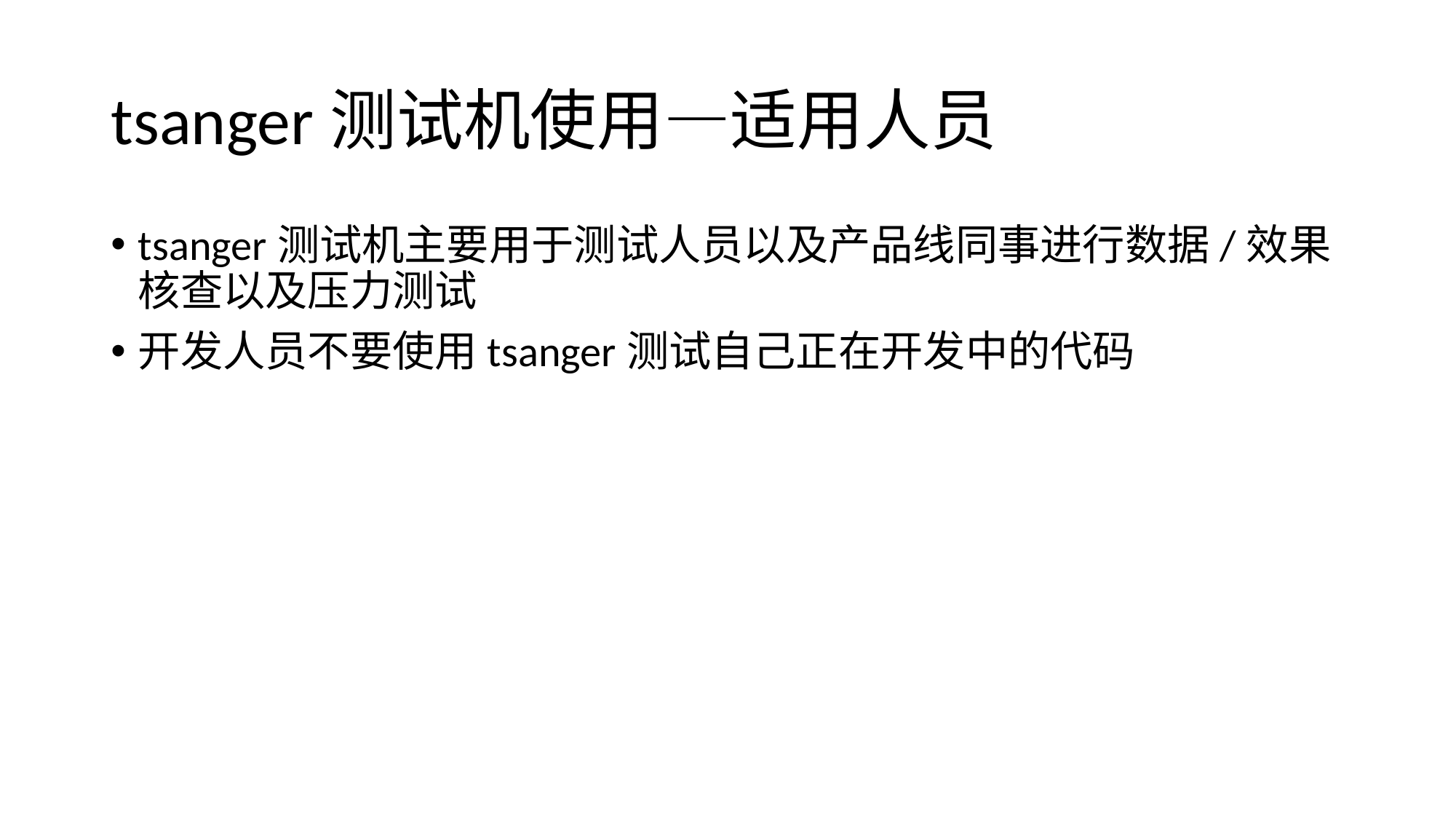

# tsanger测试机使用—适用人员
tsanger测试机主要用于测试人员以及产品线同事进行数据/效果核查以及压力测试
开发人员不要使用tsanger测试自己正在开发中的代码